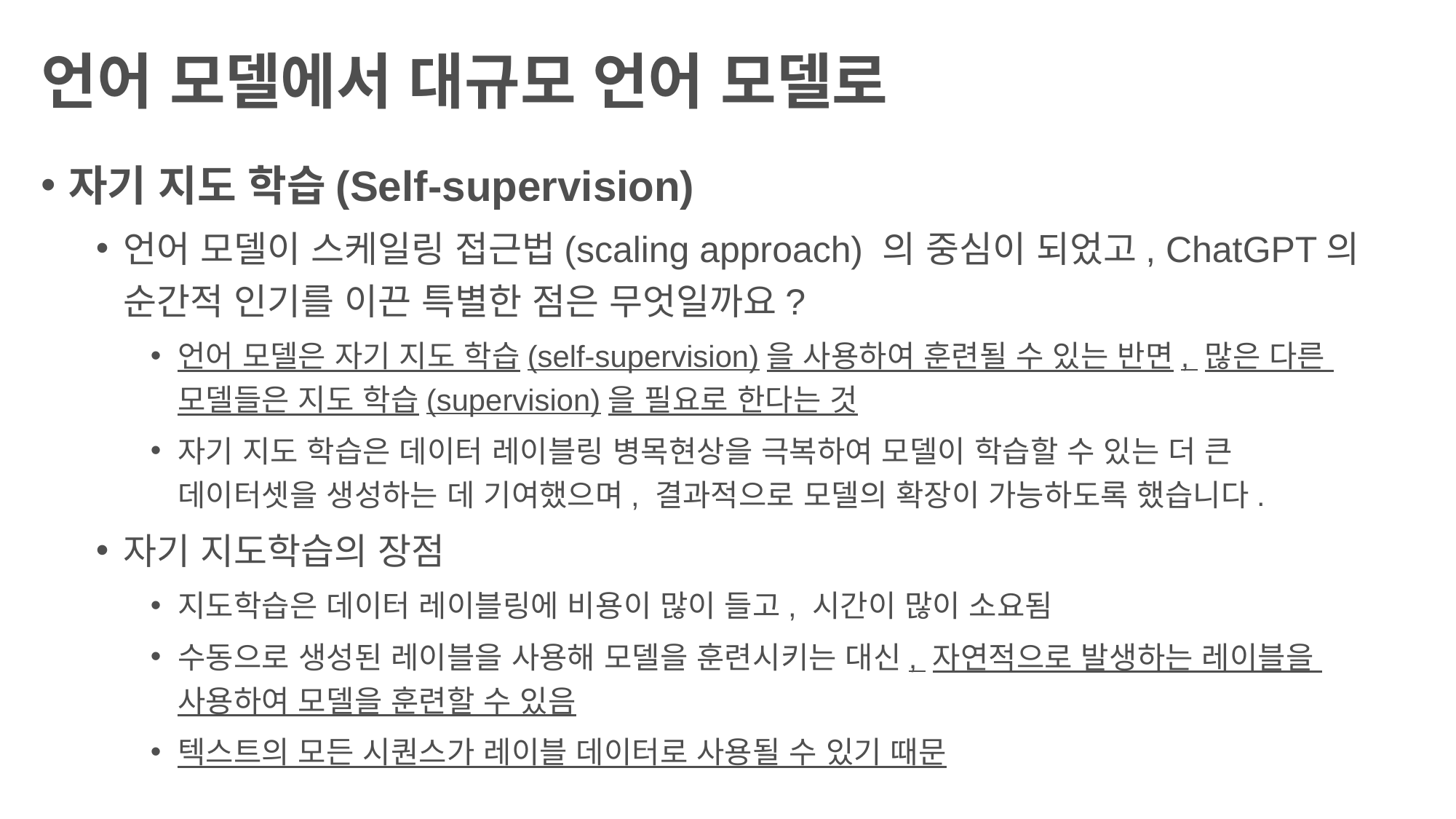

# 언어 모델에서 대규모 언어 모델로
자기 지도 학습(Self-supervision)
언어 모델이 스케일링 접근법(scaling approach) 의 중심이 되었고, ChatGPT의
순간적 인기를 이끈 특별한 점은 무엇일까요?
언어 모델은 자기 지도 학습(self-supervision)을 사용하여 훈련될 수 있는 반면, 많은 다른
모델들은 지도 학습(supervision)을 필요로 한다는 것
자기 지도 학습은 데이터 레이블링 병목현상을 극복하여 모델이 학습할 수 있는 더 큰
데이터셋을 생성하는 데 기여했으며, 결과적으로 모델의 확장이 가능하도록 했습니다.
자기 지도학습의 장점
지도학습은 데이터 레이블링에 비용이 많이 들고, 시간이 많이 소요됨
수동으로 생성된 레이블을 사용해 모델을 훈련시키는 대신, 자연적으로 발생하는 레이블을
사용하여 모델을 훈련할 수 있음
텍스트의 모든 시퀀스가 레이블 데이터로 사용될 수 있기 때문